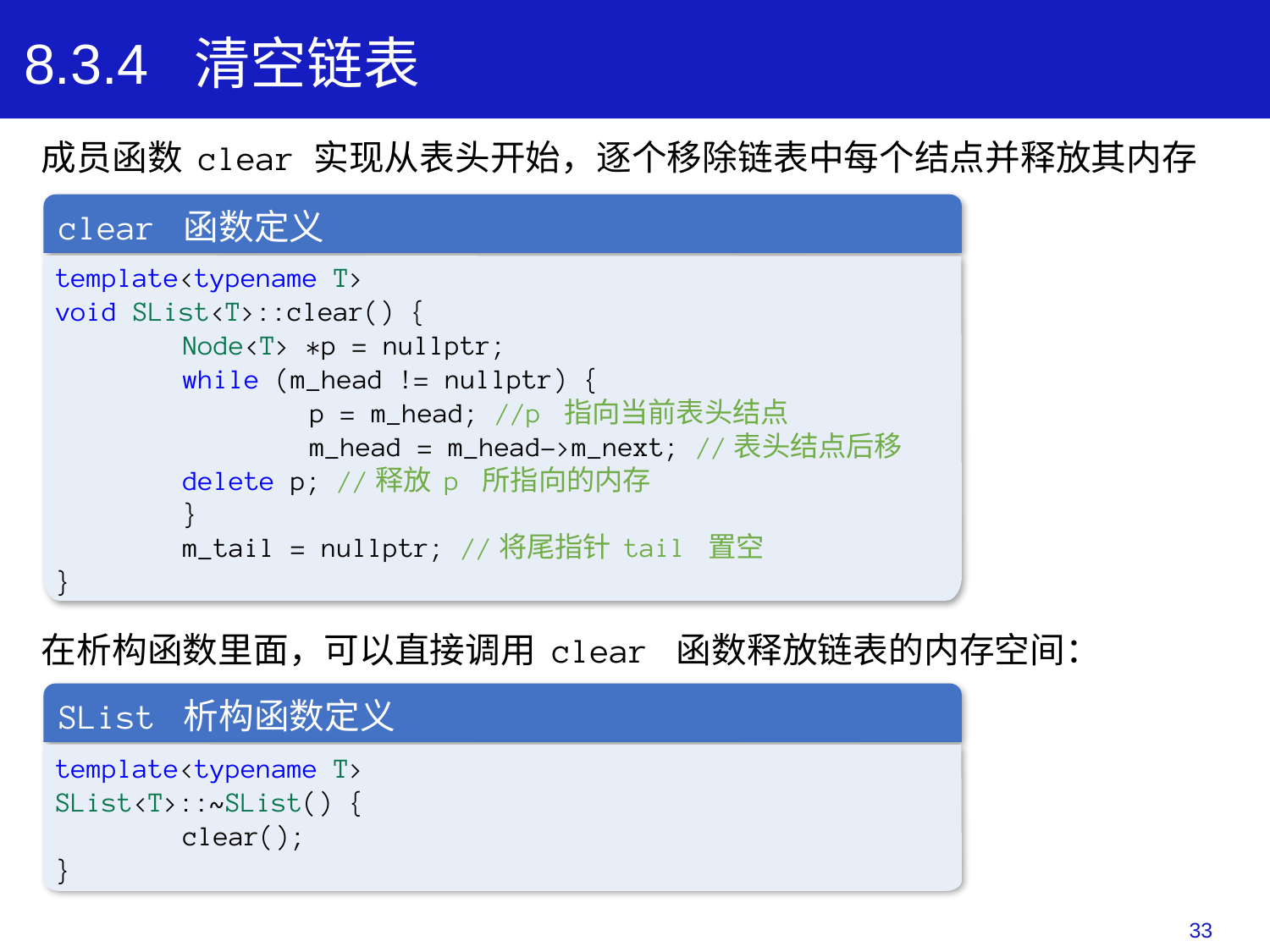

8.3.4  清空链表
成员函数 clear 实现从表头开始，逐个移除链表中每个结点并释放其内存
clear 函数定义
template<typename T>
void SList<T>::clear() {
	Node<T> *p = nullptr;
	while (m_head != nullptr) {
		p = m_head; //p 指向当前表头结点
		m_head = m_head->m_next; //表头结点后移
	delete p; //释放 p 所指向的内存
	}
	m_tail = nullptr; //将尾指针 tail 置空
}
在析构函数里面，可以直接调用 clear 函数释放链表的内存空间：
SList 析构函数定义
template<typename T>
SList<T>::~SList() {
	clear();
}
33